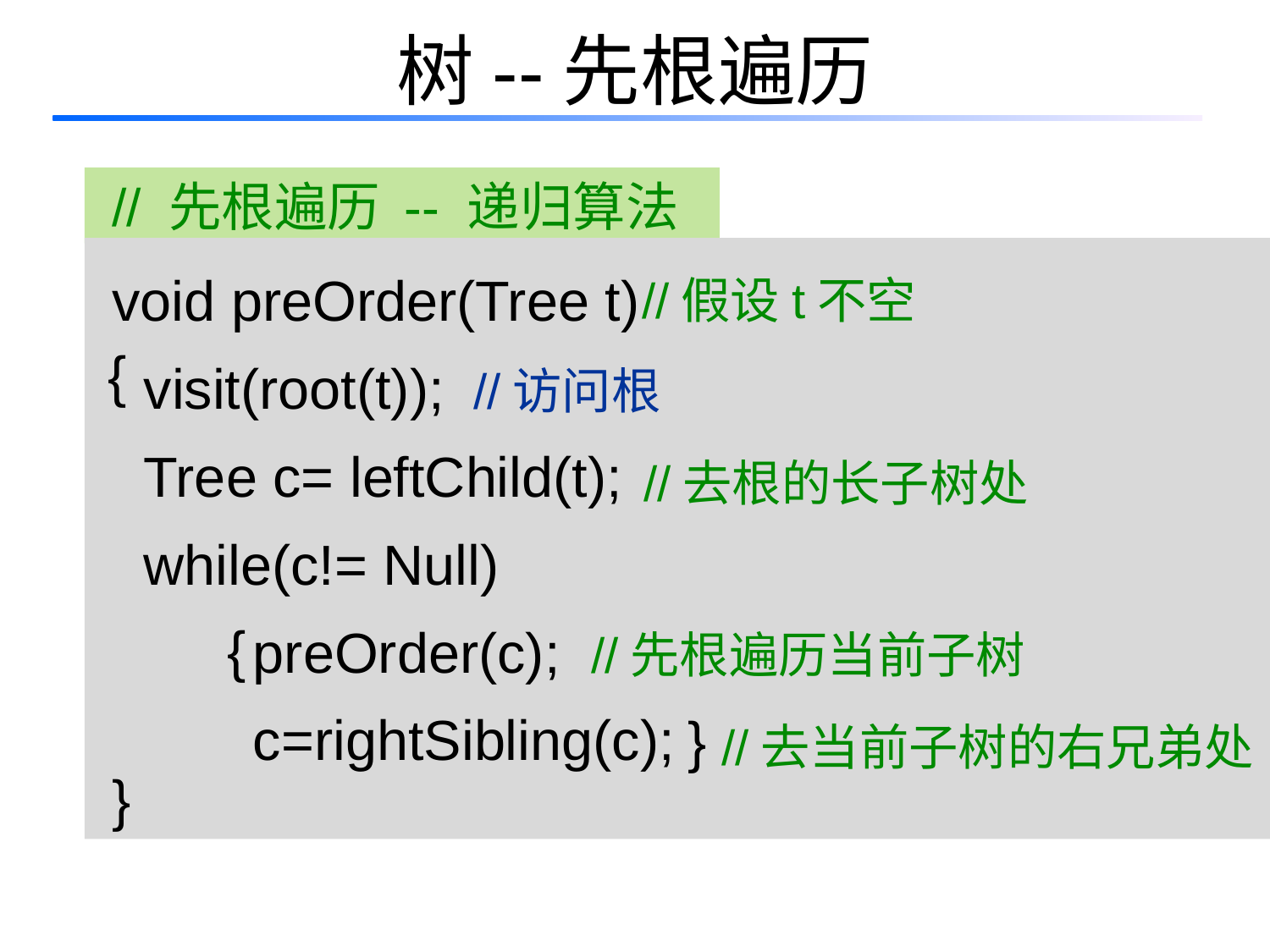

# 树--先根遍历

// 先根遍历 -- 递归算法
void preOrder(Tree t)
  visit(root(t));
  Tree c= leftChild(t);
  while(c!= Null)
         preOrder(c);
         c=rightSibling(c);
}
//假设t不空
{
//访问根
//去根的长子树处
 {
//先根遍历当前子树
}
//去当前子树的右兄弟处